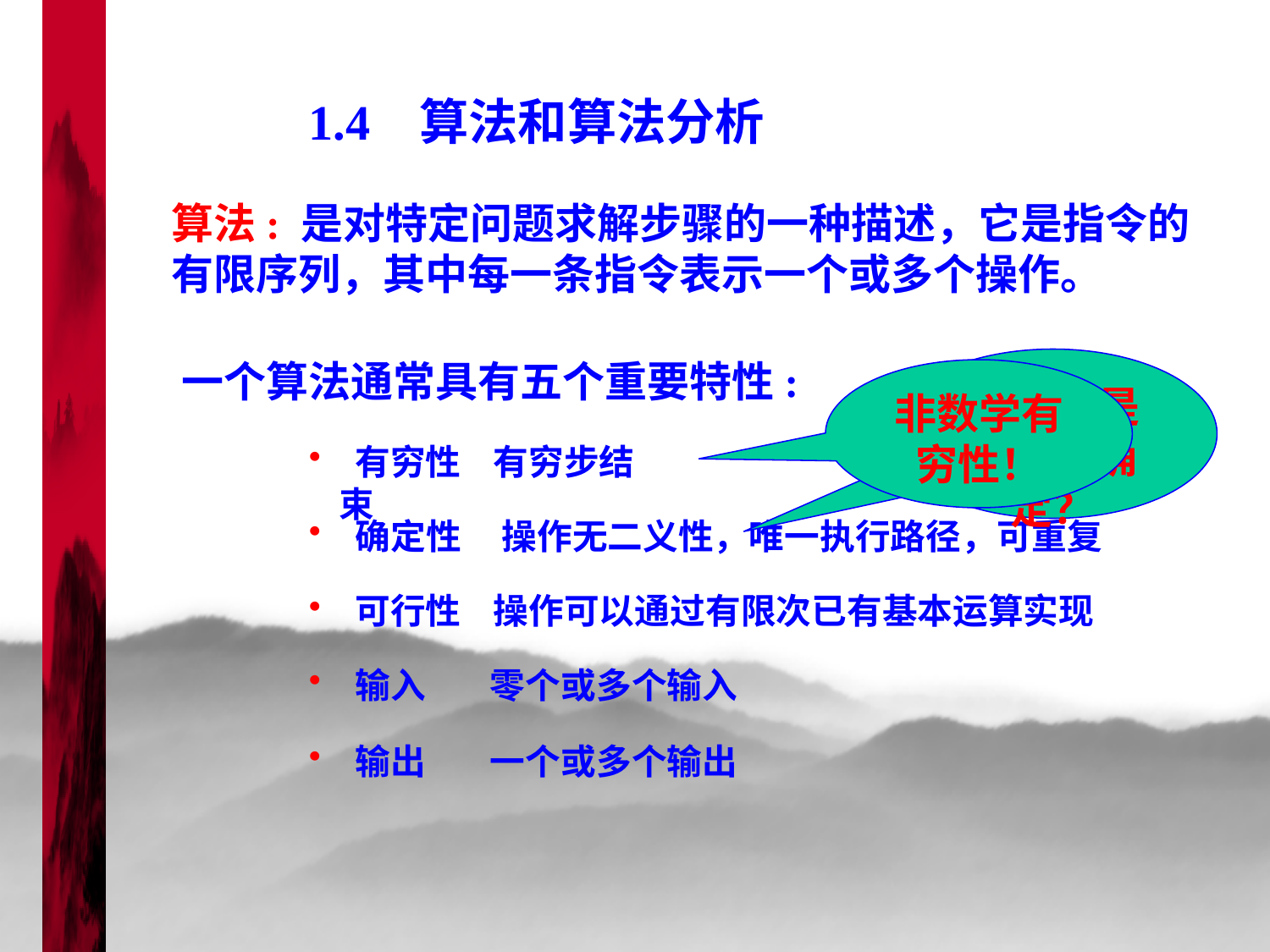

1.4   算法和算法分析
算法: 是对特定问题求解步骤的一种描述，它是指令的有限序列，其中每一条指令表示一个或多个操作。
一个算法通常具有五个重要特性:
if 语句是不是不确定？
非数学有穷性！
 有穷性    有穷步结束
 确定性     操作无二义性，唯一执行路径，可重复
 可行性    操作可以通过有限次已有基本运算实现
 输入        零个或多个输入
 输出        一个或多个输出